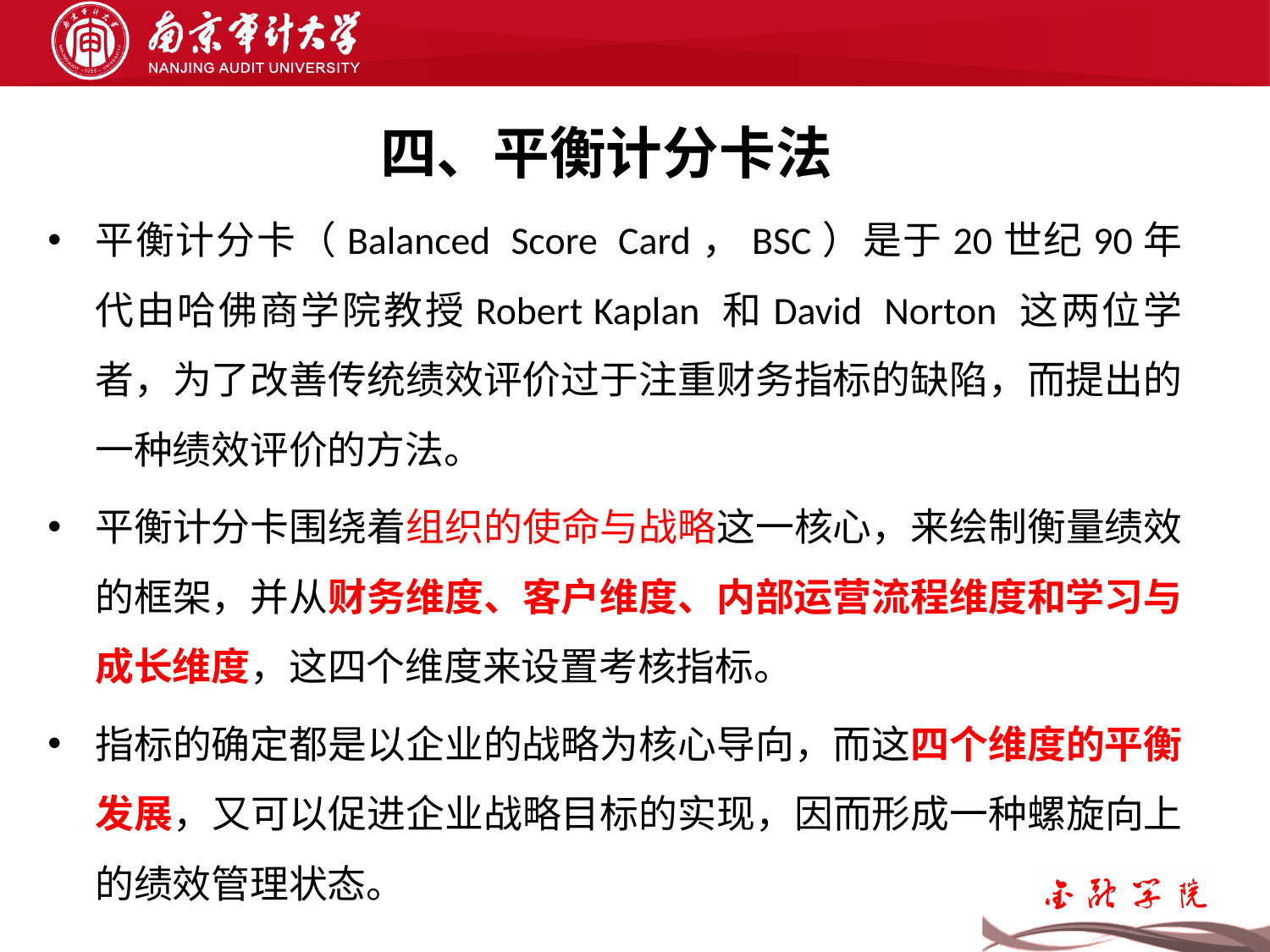

# 四、平衡计分卡法
平衡计分卡（Balanced  Score  Card，BSC）是于20世纪90年代由哈佛商学院教授Robert Kaplan 和David  Norton 这两位学者，为了改善传统绩效评价过于注重财务指标的缺陷，而提出的一种绩效评价的方法。
平衡计分卡围绕着组织的使命与战略这一核心，来绘制衡量绩效的框架，并从财务维度、客户维度、内部运营流程维度和学习与成长维度，这四个维度来设置考核指标。
指标的确定都是以企业的战略为核心导向，而这四个维度的平衡发展，又可以促进企业战略目标的实现，因而形成一种螺旋向上的绩效管理状态。